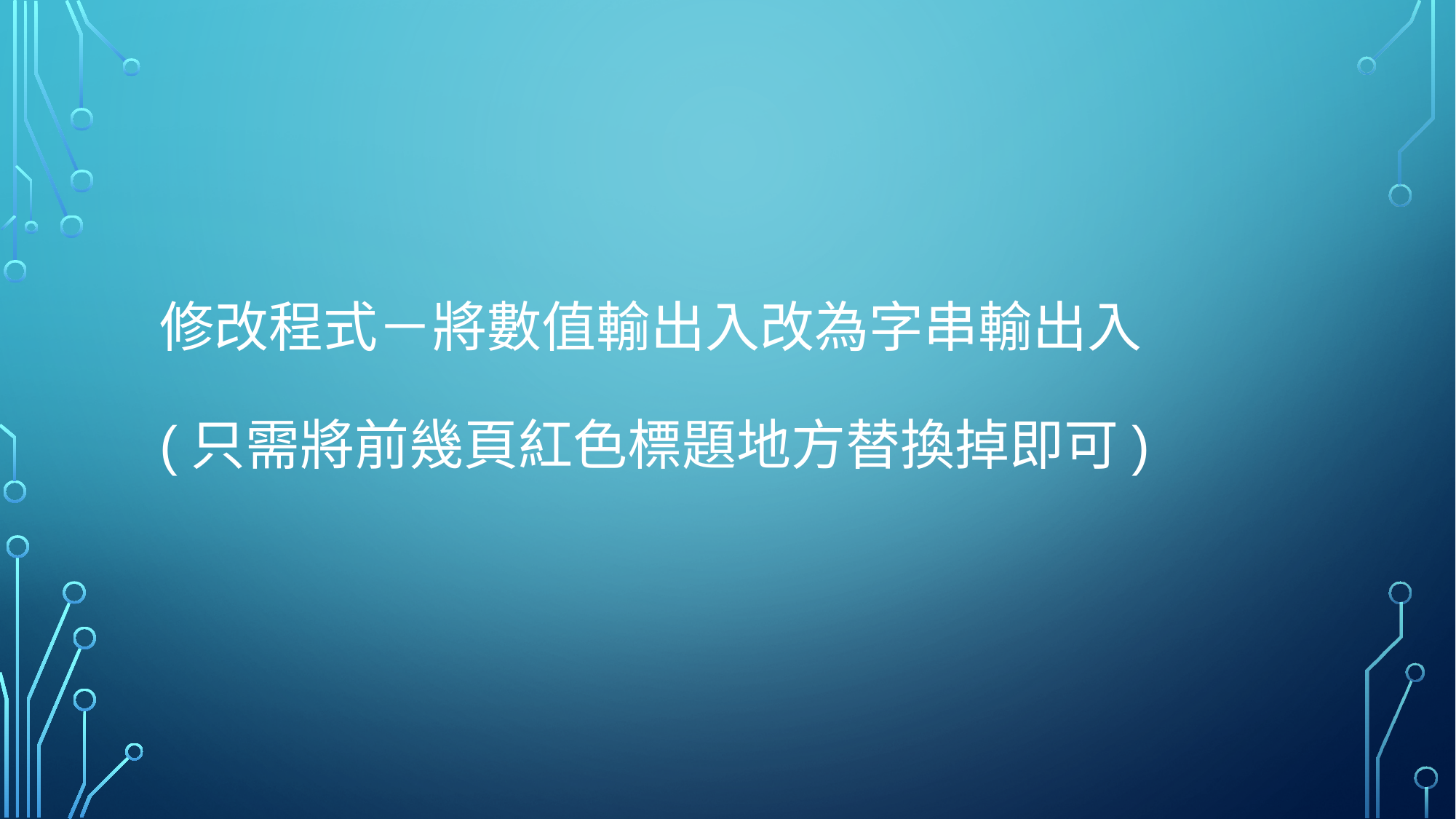

# 修改程式－將數值輸出入改為字串輸出入 (只需將前幾頁紅色標題地方替換掉即可)